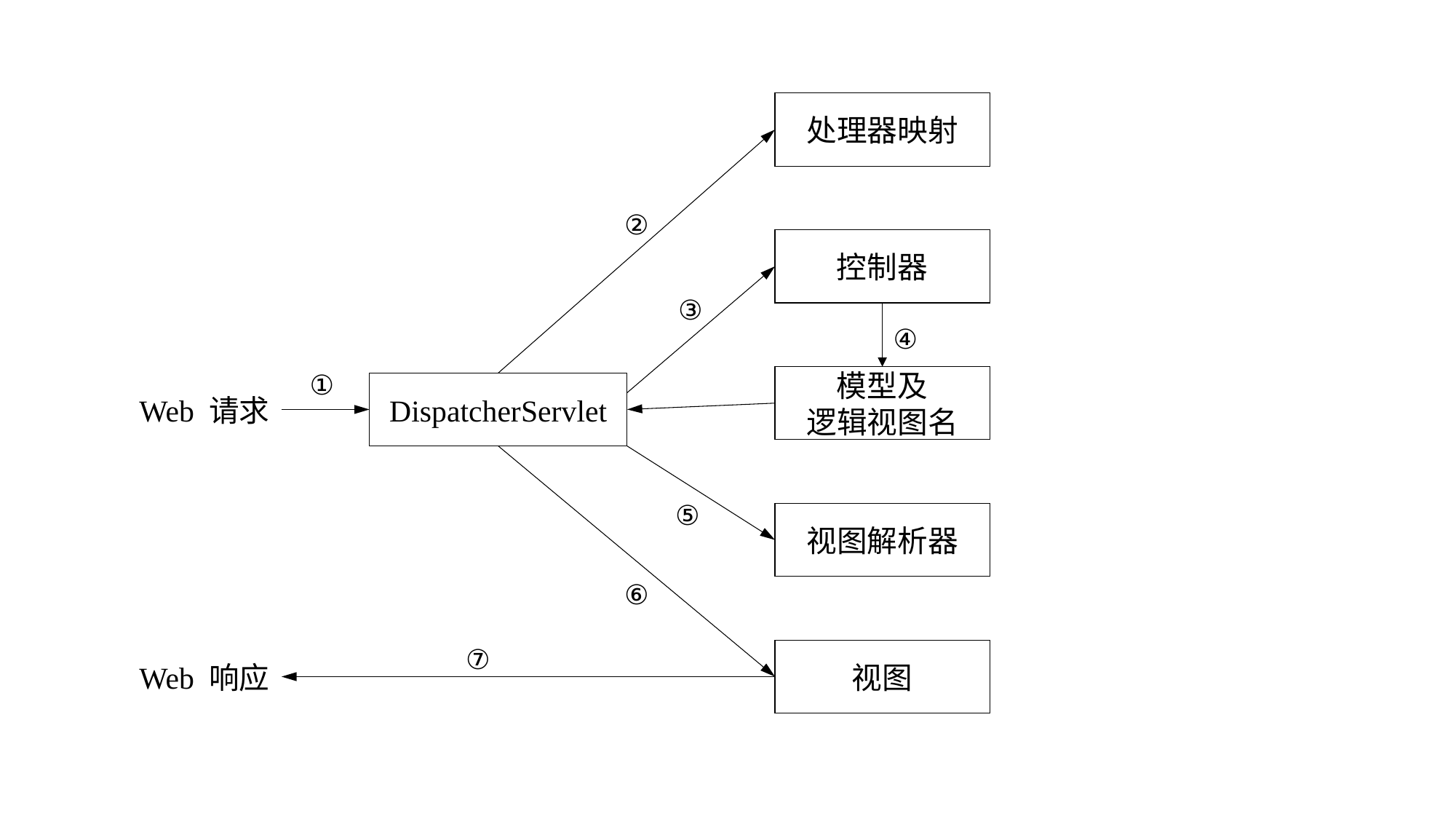

处理器映射
②
控制器
③
④
①
模型及
逻辑视图名
Web 请求
DispatcherServlet
⑤
视图解析器
⑥
⑦
Web 响应
视图